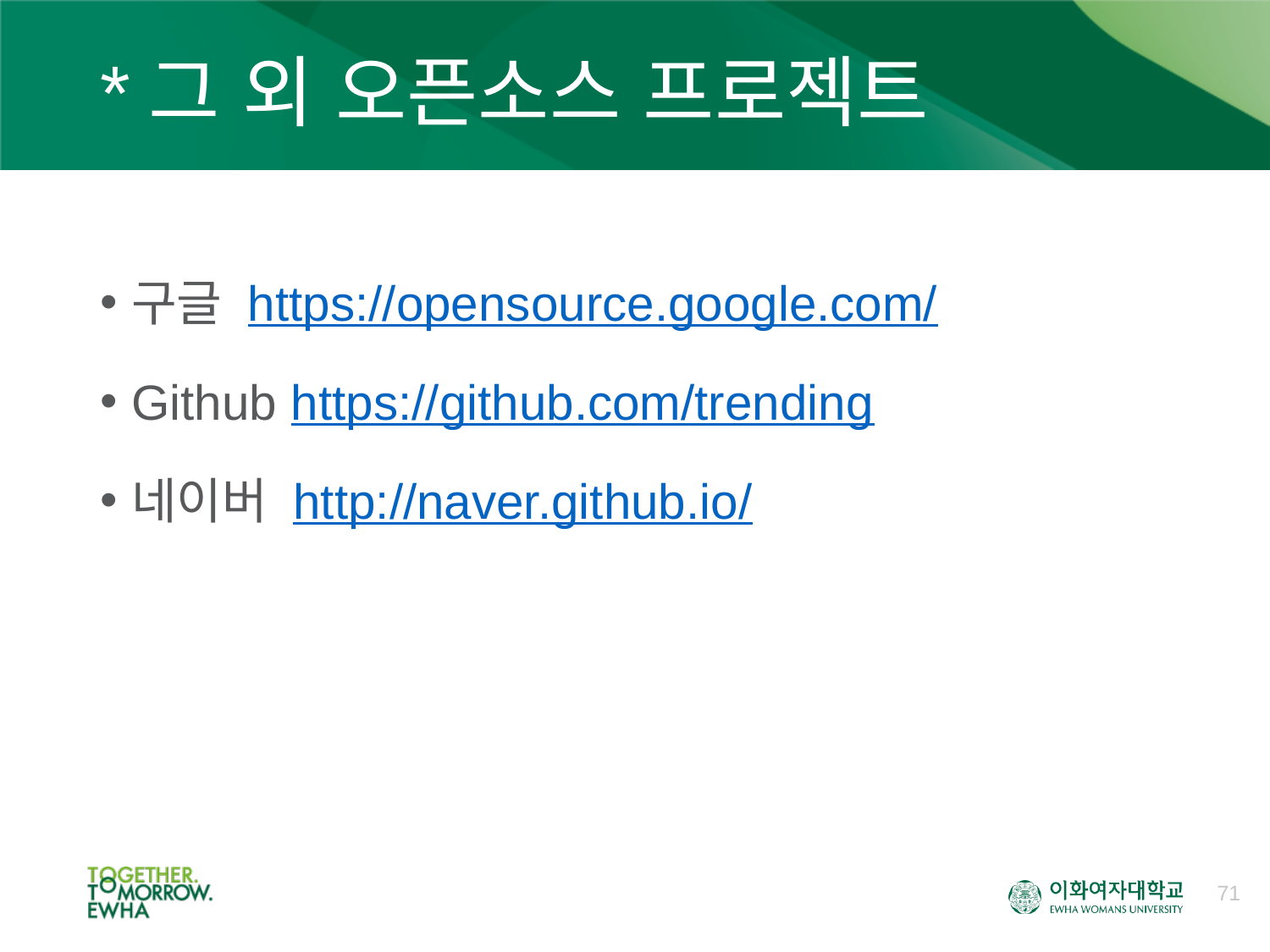

# *그 외 오픈소스 프로젝트
구글 https://opensource.google.com/
Github https://github.com/trending
네이버 http://naver.github.io/

71